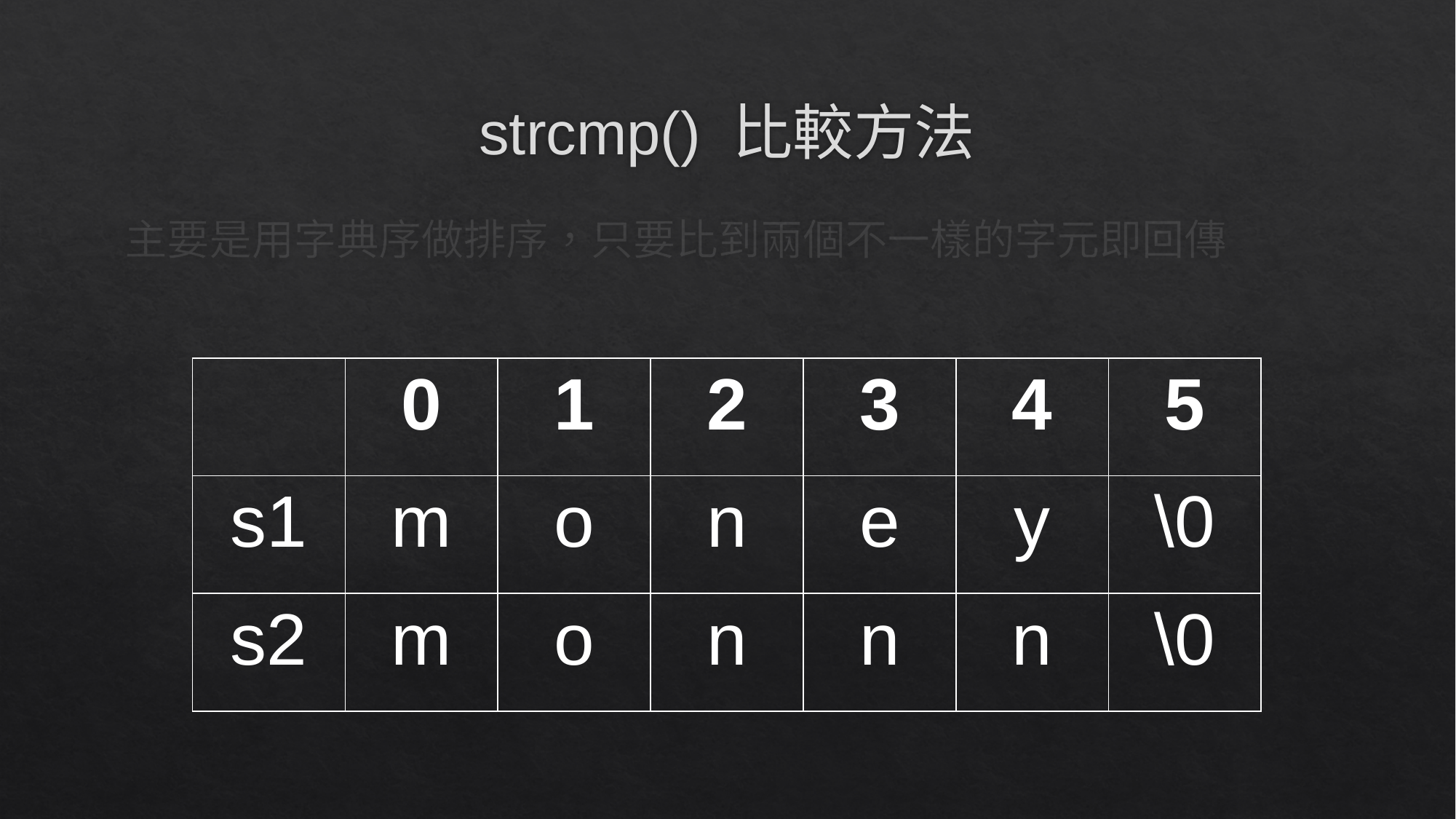

# strcmp() 比較方法
主要是用字典序做排序，只要比到兩個不一樣的字元即回傳

|  | 0 | 1 | 2 | 3 | 4 | 5 |
| --- | --- | --- | --- | --- | --- | --- |
| s1 | m | o | n | e | y | \0 |
| s2 | m | o | n | n | n | \0 |